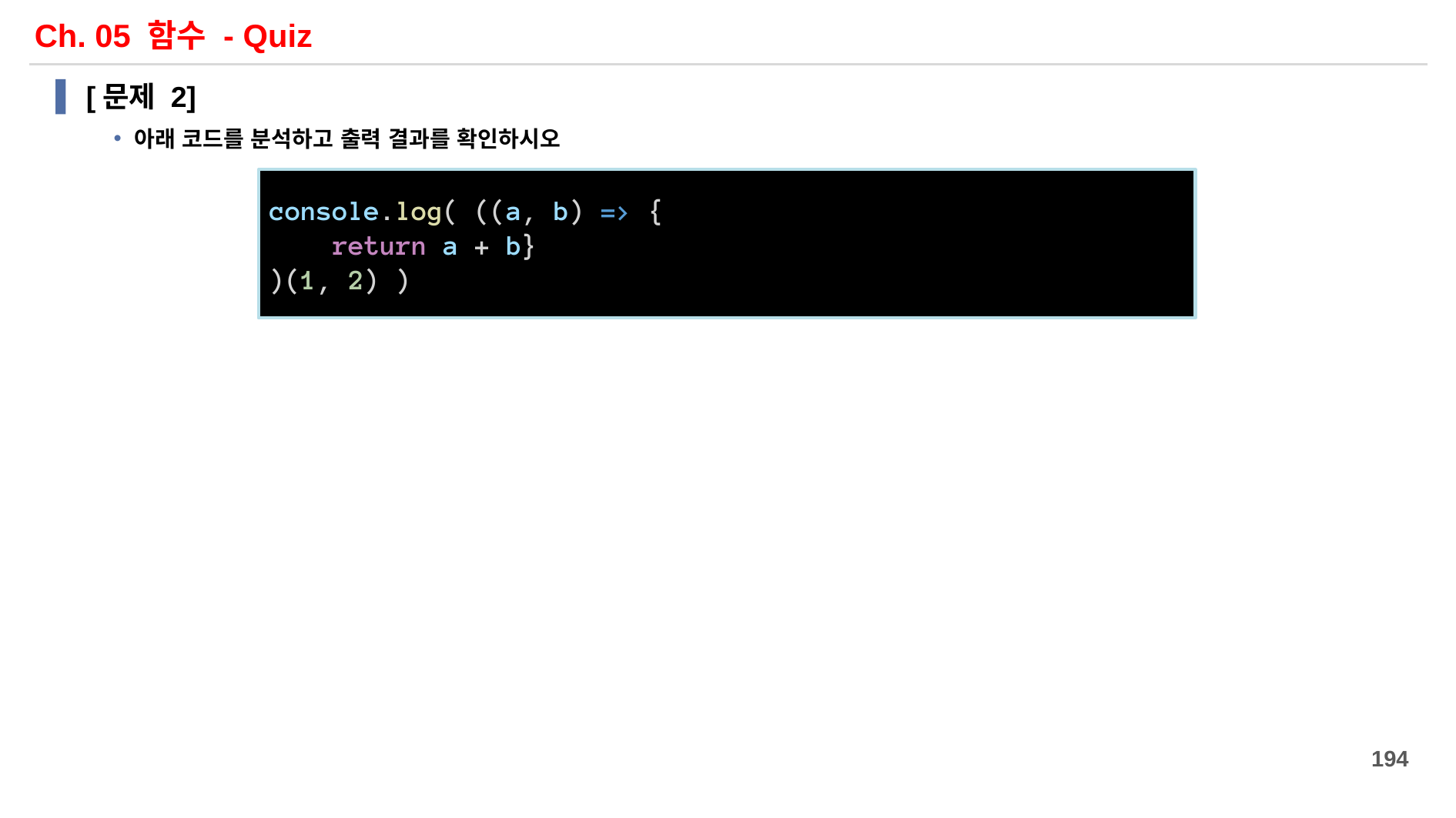

# Ch. 05 함수 - Quiz
[문제 2]
아래 코드를 분석하고 출력 결과를 확인하시오
console.log( ((a, b) => {
    return a + b}
)(1, 2) )
194